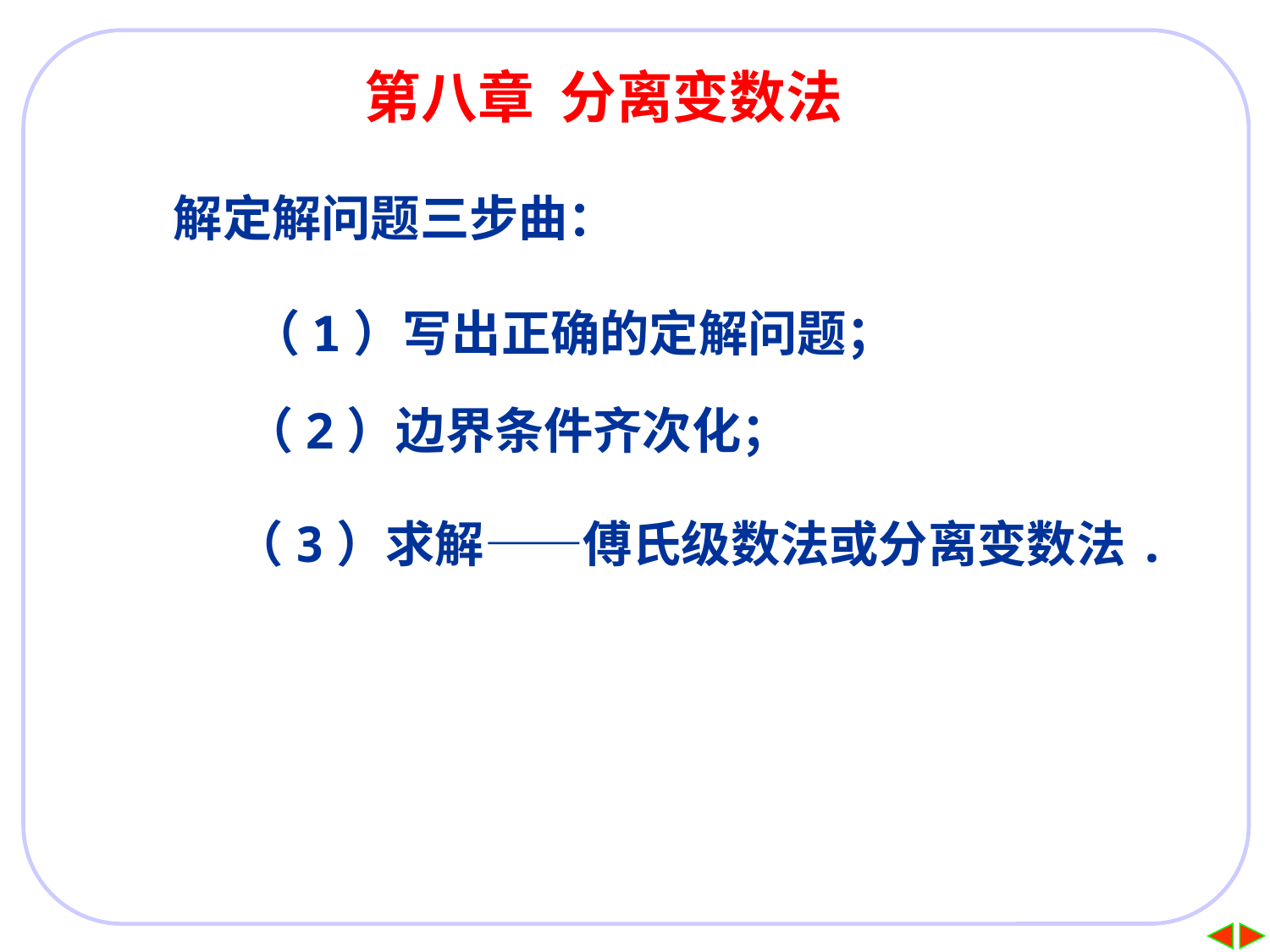

第八章  分离变数法
解定解问题三步曲：
（1）写出正确的定解问题；
（2）边界条件齐次化；
（3）求解——傅氏级数法或分离变数法.